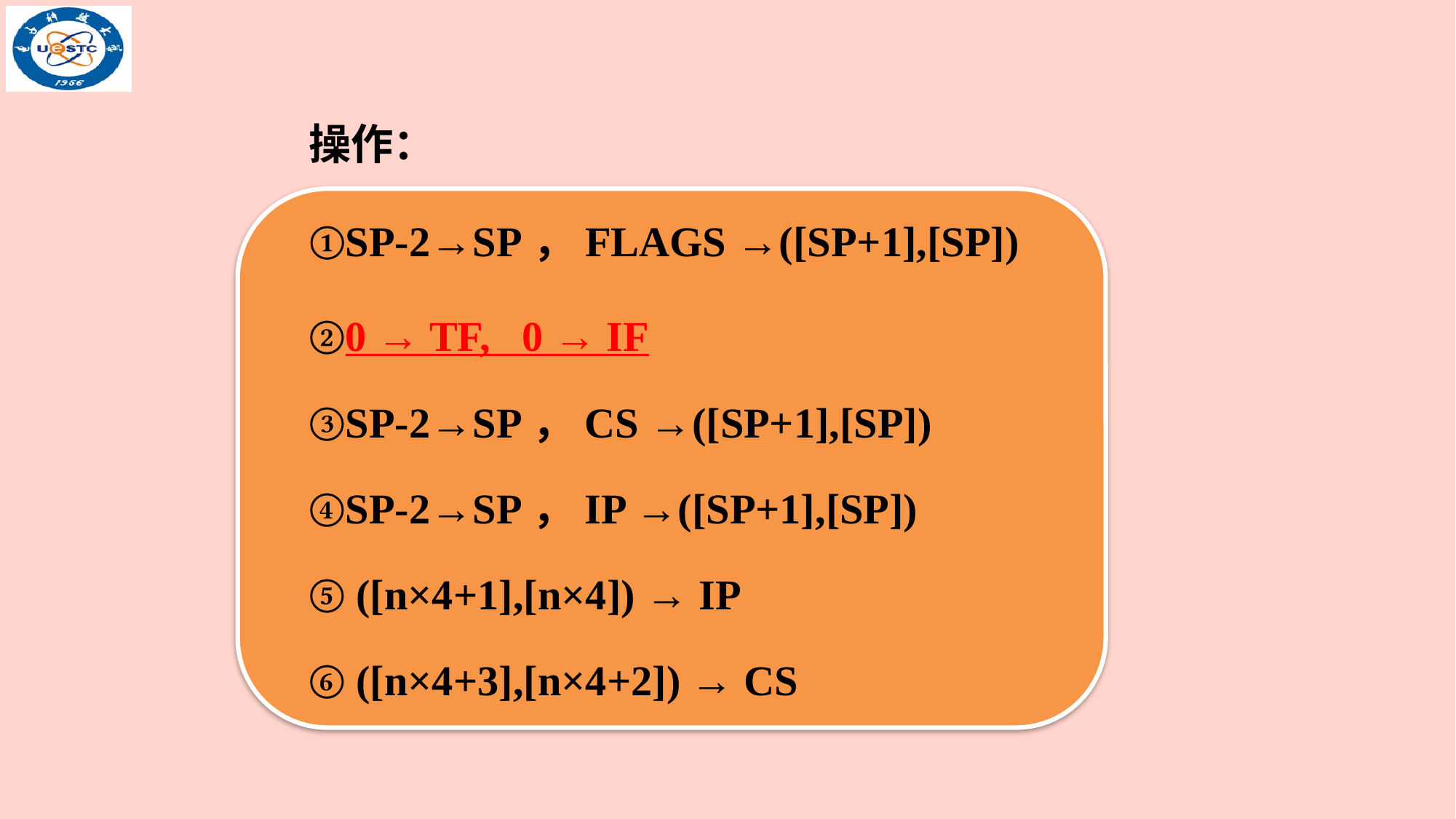

操作：

①SP-2→SP，FLAGS →([SP+1],[SP])
②0 → TF,   0 → IF
③SP-2→SP，CS →([SP+1],[SP])
④SP-2→SP，IP →([SP+1],[SP])
⑤ ([n×4+1],[n×4]) → IP
⑥ ([n×4+3],[n×4+2]) → CS